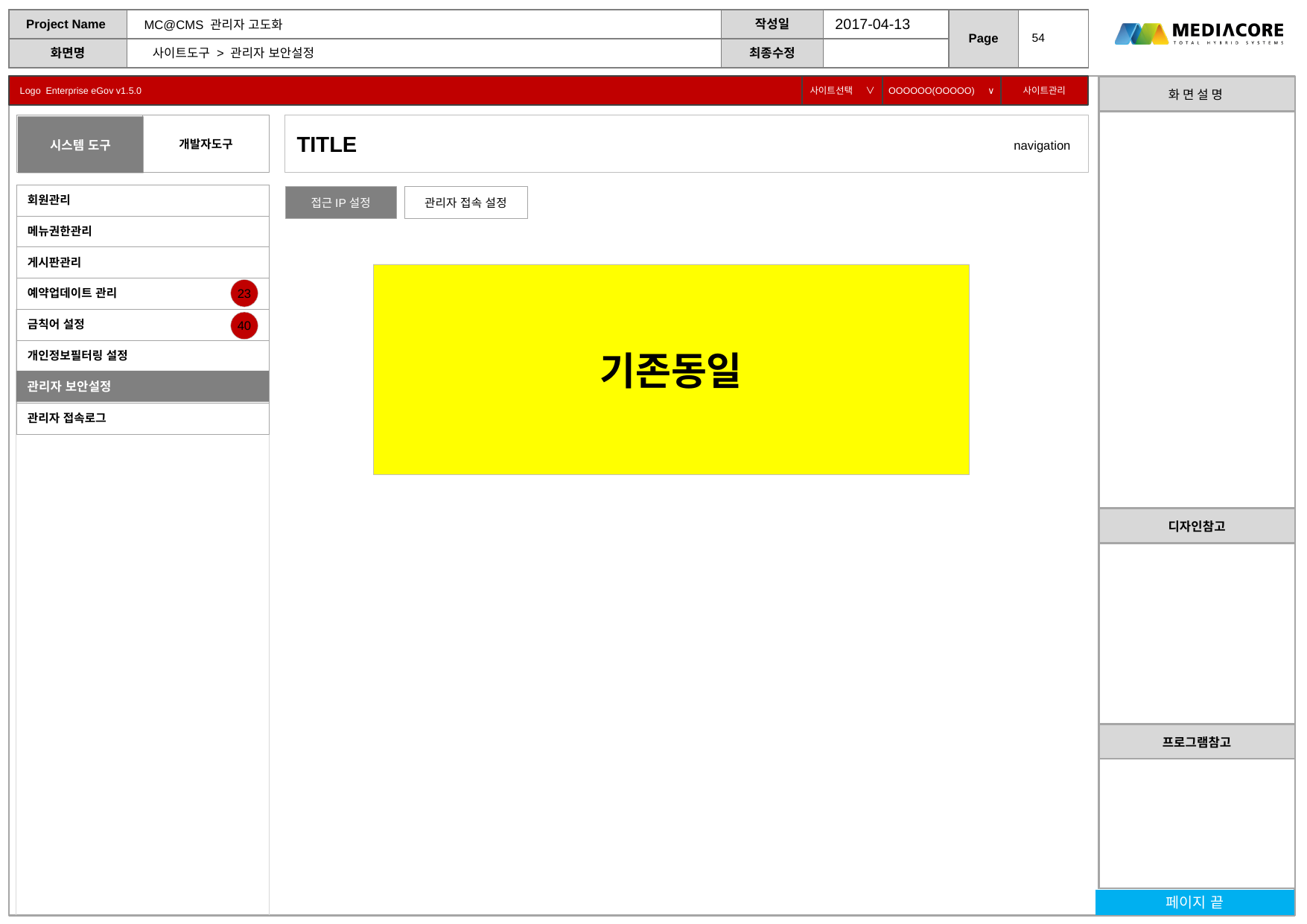

2017-04-13
54
사이트도구 > 관리자 보안설정
| 화 면 설 명 |
| --- |
|  |
| 디자인참고 |
|  |
| 프로그램참고 |
|  |
시스템 도구
접근IP설정
관리자 접속 설정
기존동일
23
40
관리자 보안설정